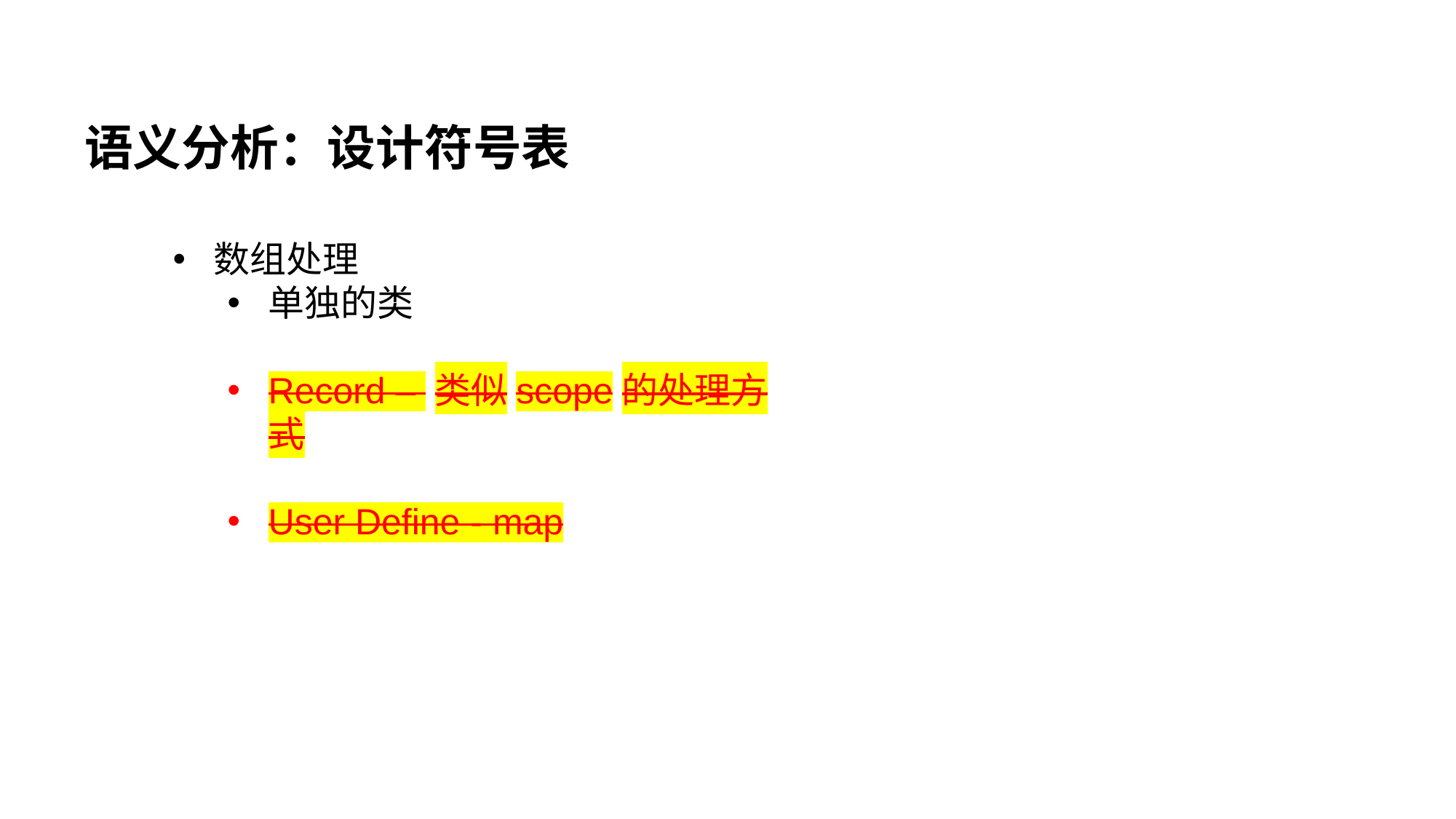

语义分析：设计符号表
数组处理
单独的类

Record – 类似scope的处理方式

User Define - map